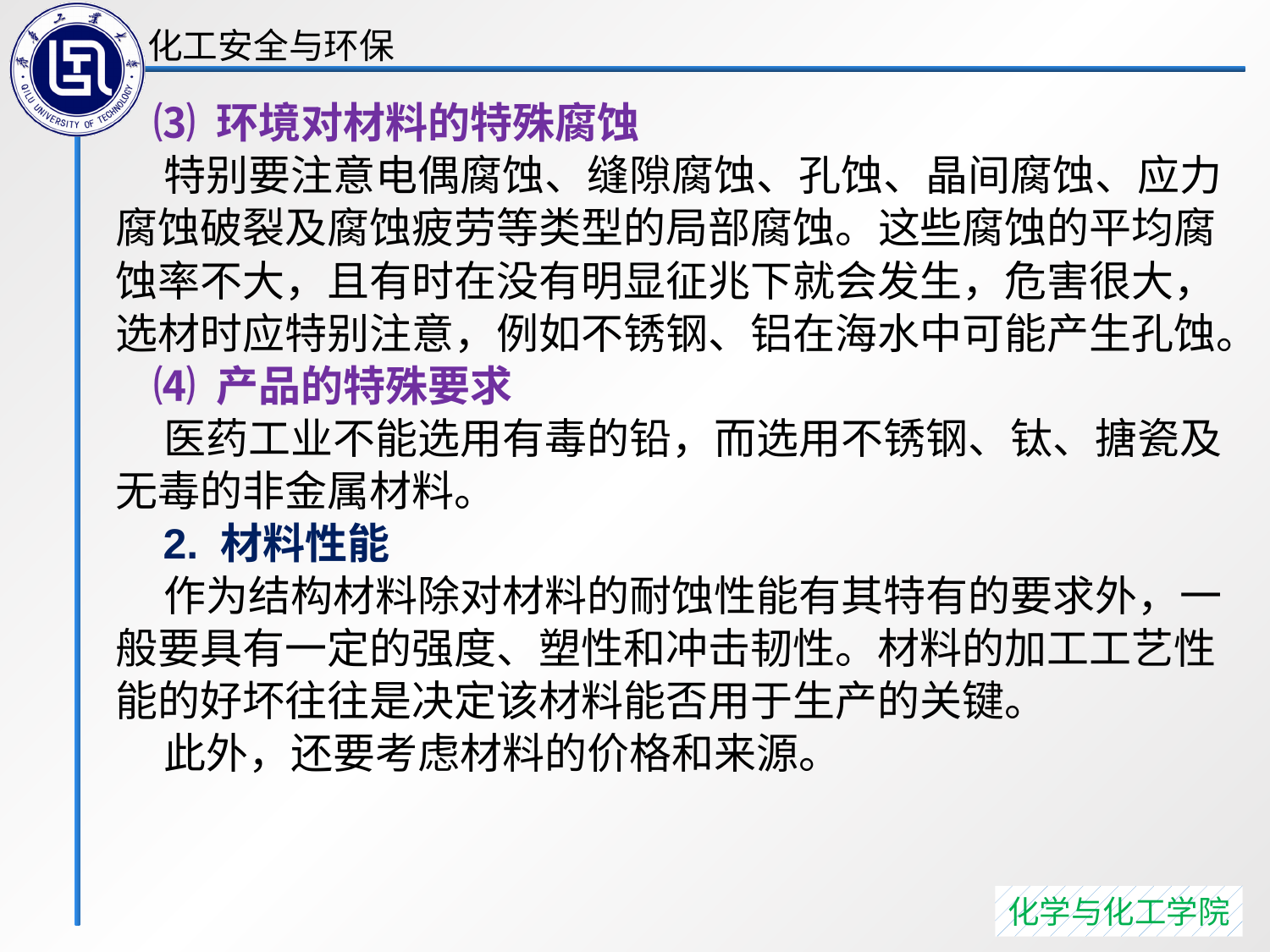

⑶ 环境对材料的特殊腐蚀
    特别要注意电偶腐蚀、缝隙腐蚀、孔蚀、晶间腐蚀、应力腐蚀破裂及腐蚀疲劳等类型的局部腐蚀。这些腐蚀的平均腐蚀率不大，且有时在没有明显征兆下就会发生，危害很大，选材时应特别注意，例如不锈钢、铝在海水中可能产生孔蚀。
    ⑷ 产品的特殊要求
    医药工业不能选用有毒的铅，而选用不锈钢、钛、搪瓷及无毒的非金属材料。
    2. 材料性能
    作为结构材料除对材料的耐蚀性能有其特有的要求外，一般要具有一定的强度、塑性和冲击韧性。材料的加工工艺性能的好坏往往是决定该材料能否用于生产的关键。
    此外，还要考虑材料的价格和来源。